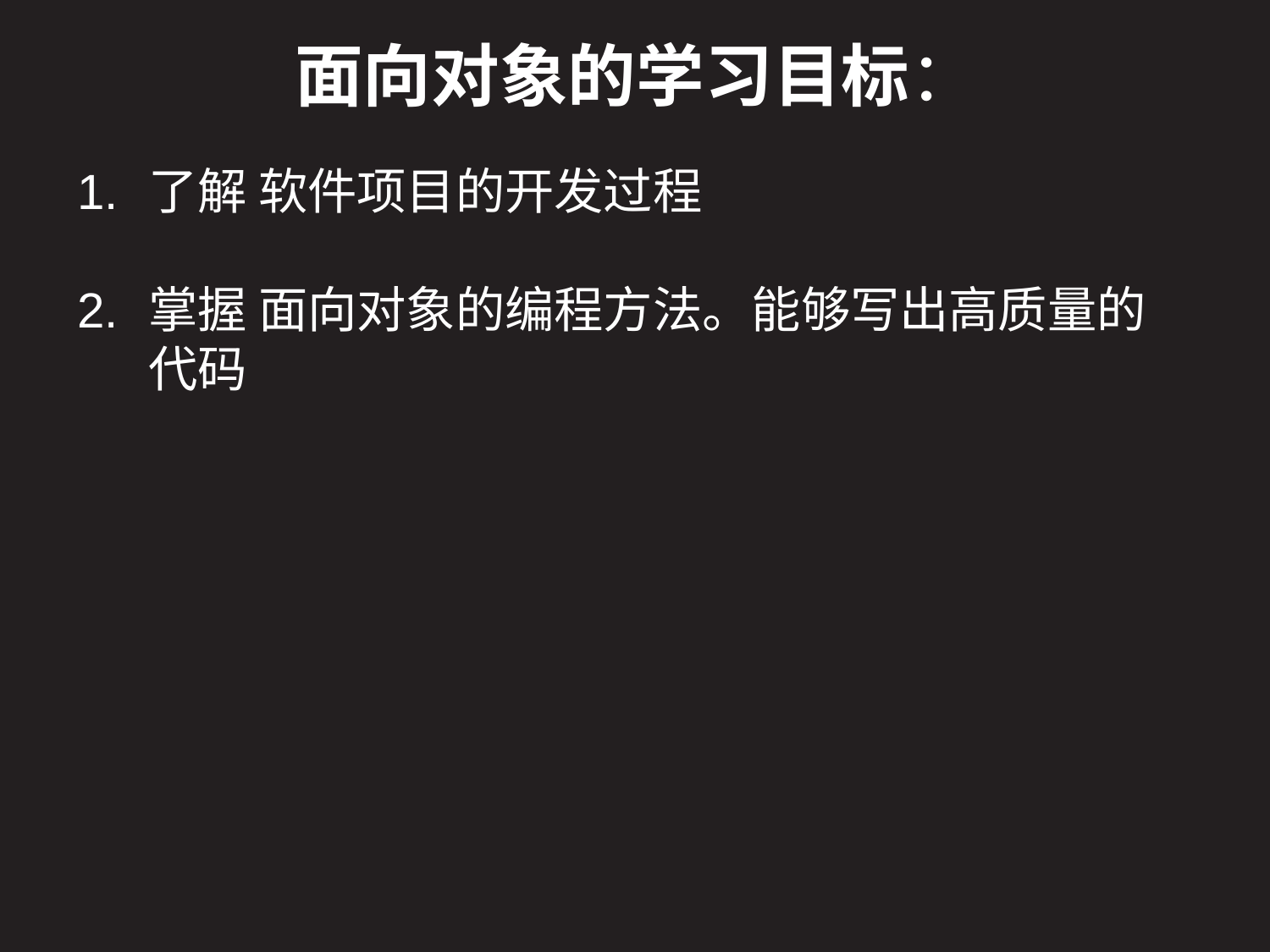

# 面向对象的学习目标：
了解 软件项目的开发过程

掌握 面向对象的编程方法。能够写出高质量的代码